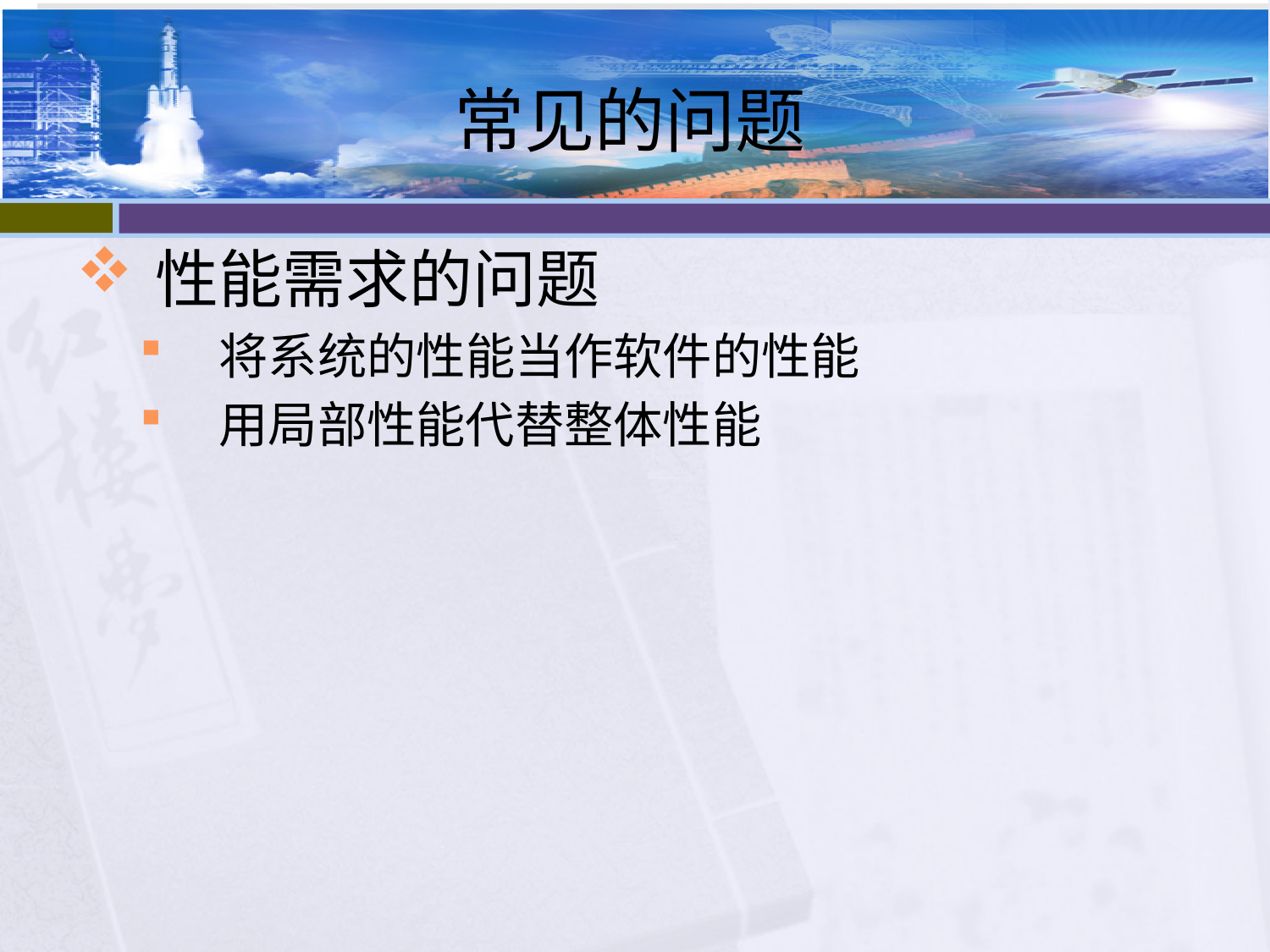

# 常见的问题

性能需求的问题
将系统的性能当作软件的性能
用局部性能代替整体性能